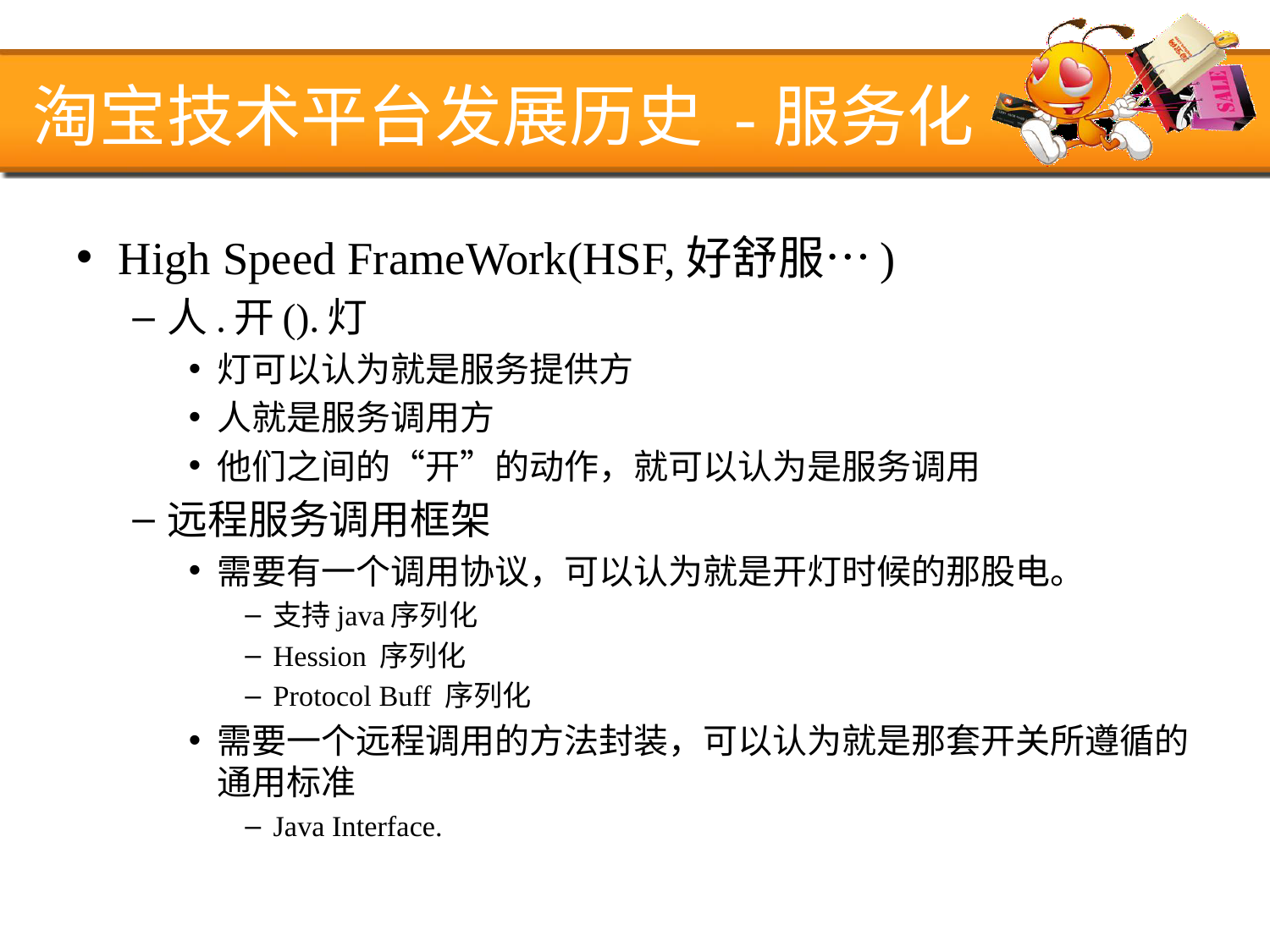

# 淘宝技术平台发展历史 -服务化
High Speed FrameWork(HSF,好舒服…)
人.开().灯
灯可以认为就是服务提供方
人就是服务调用方
他们之间的“开”的动作，就可以认为是服务调用
远程服务调用框架
需要有一个调用协议，可以认为就是开灯时候的那股电。
支持java序列化
Hession 序列化
Protocol Buff 序列化
需要一个远程调用的方法封装，可以认为就是那套开关所遵循的通用标准
Java Interface.